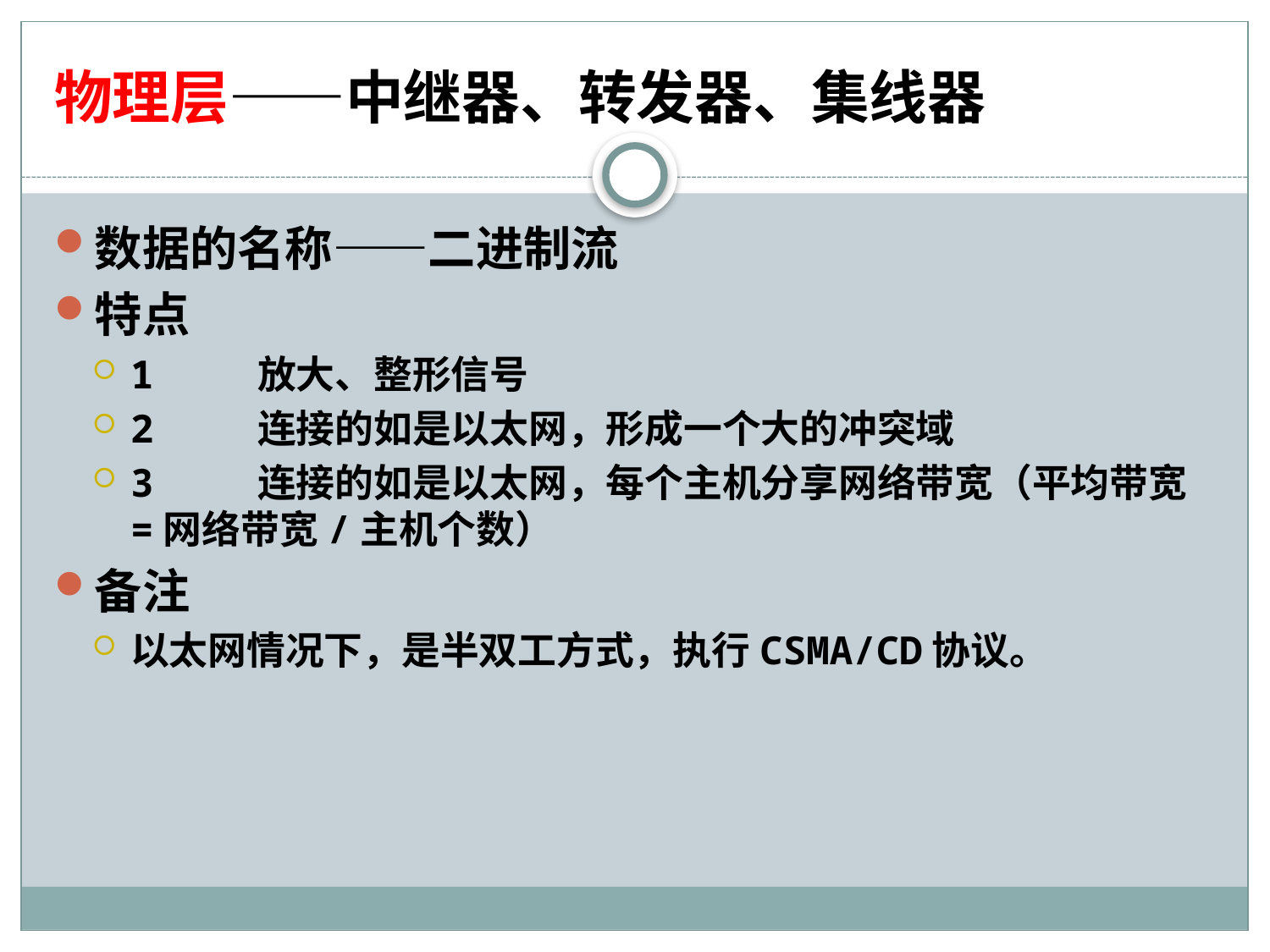

# 物理层——中继器、转发器、集线器
数据的名称——二进制流
特点
1	放大、整形信号
2	连接的如是以太网，形成一个大的冲突域
3	连接的如是以太网，每个主机分享网络带宽（平均带宽=网络带宽/主机个数）
备注
以太网情况下，是半双工方式，执行CSMA/CD协议。